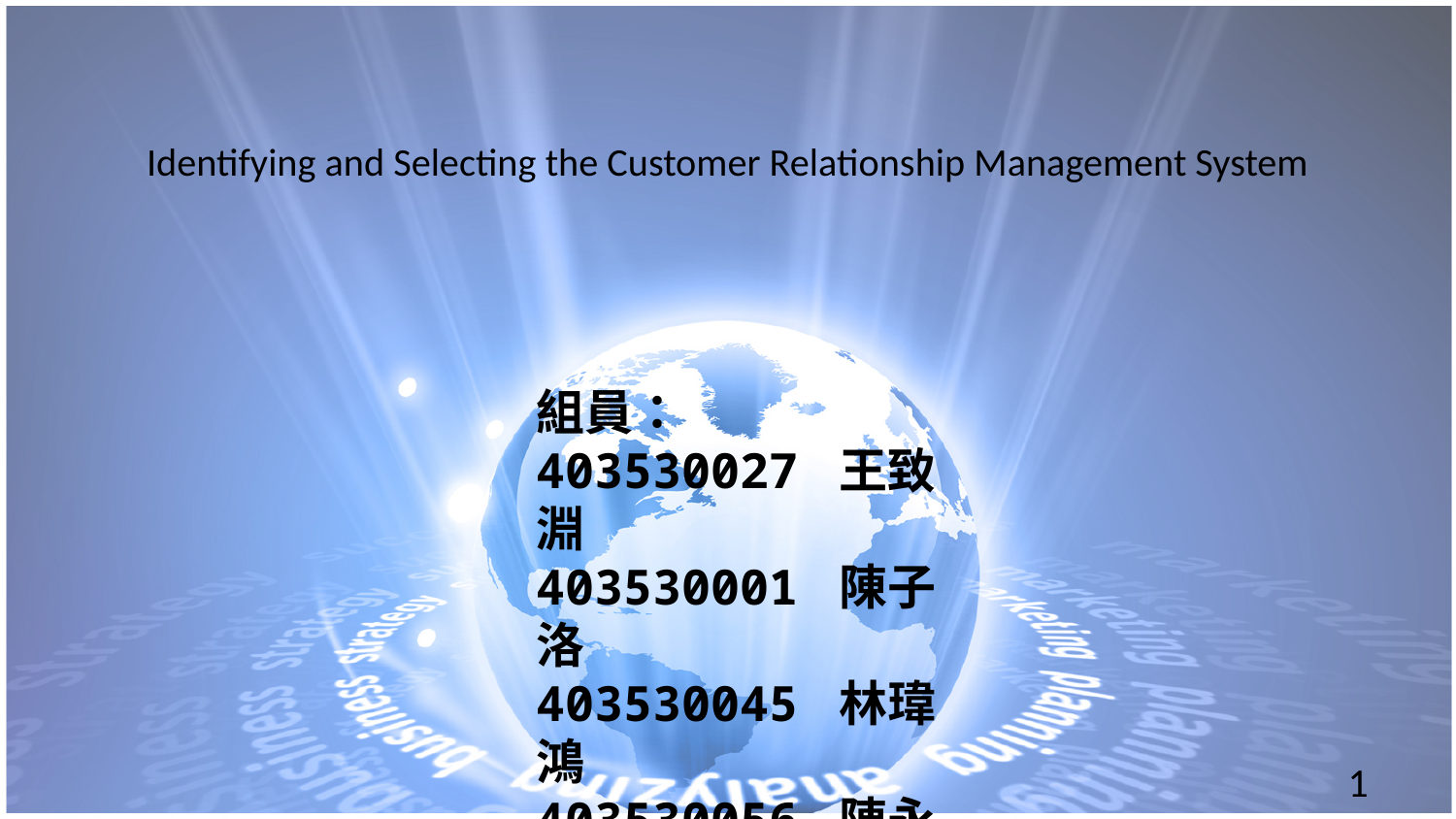

# Identifying and Selecting the Customer Relationship Management System
組員：
403530027 王致淵
403530001 陳子洛
403530045 林瑋鴻
403530056 陳永瀚
403530035 張楷睿
1